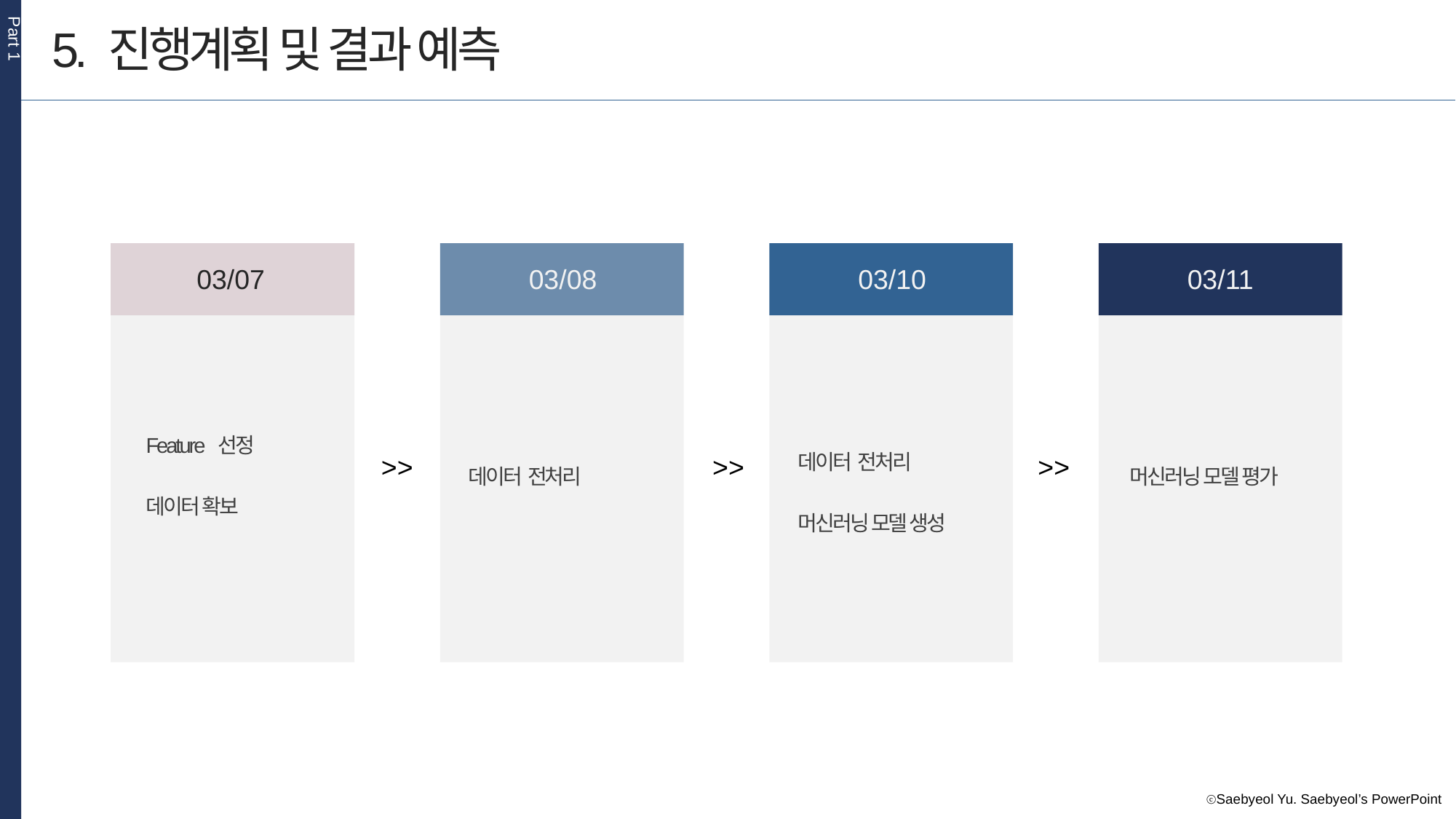

Part 1
5. 진행계획 및 결과 예측

03/07
03/08
03/10
03/11
Feature  선정

데이터 확보
데이터  전처리

머신러닝 모델 생성
>>
>>
>>
머신러닝 모델 평가
데이터  전처리